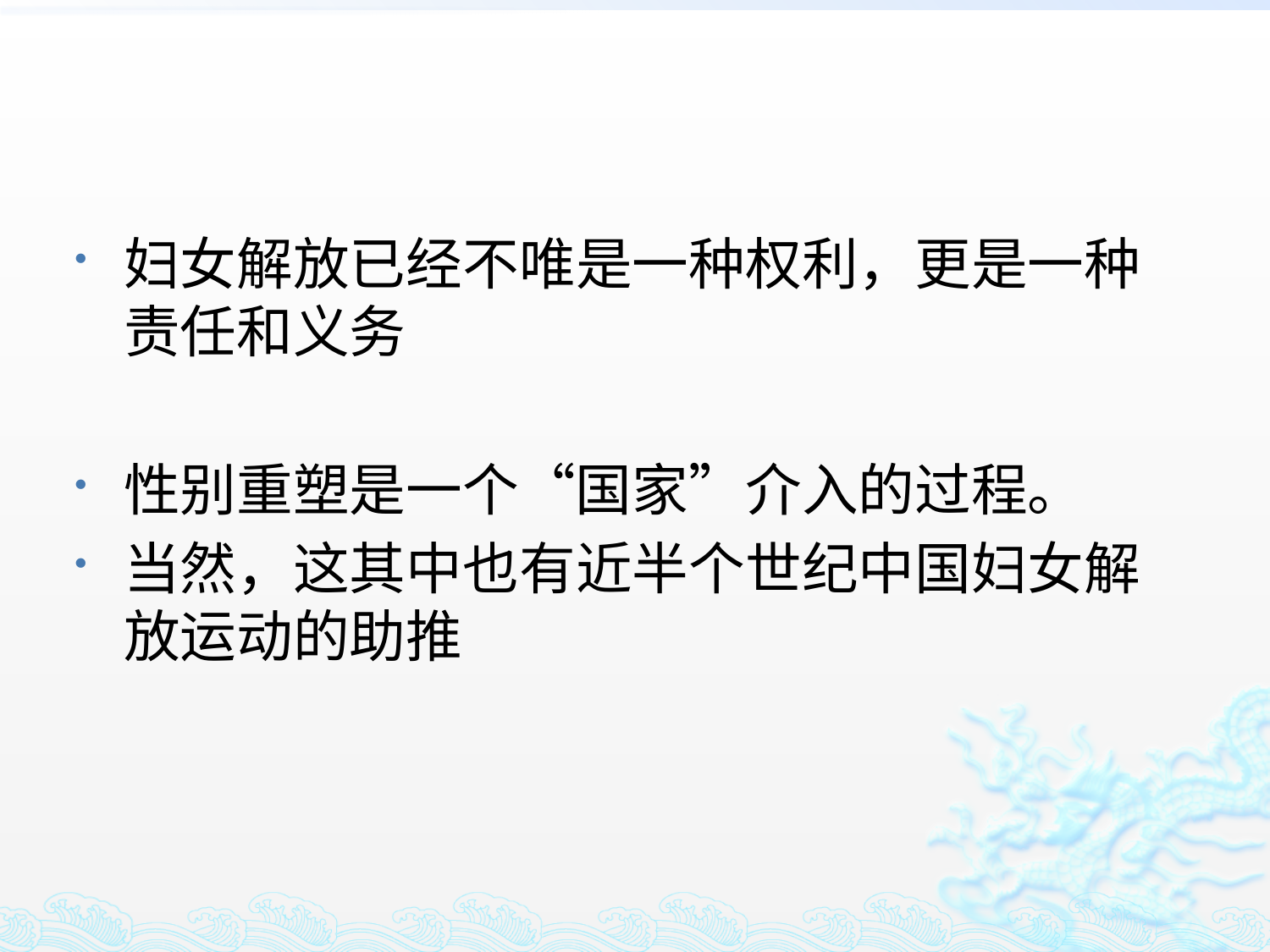

#
妇女解放已经不唯是一种权利，更是一种责任和义务

性别重塑是一个“国家”介入的过程。
当然，这其中也有近半个世纪中国妇女解放运动的助推